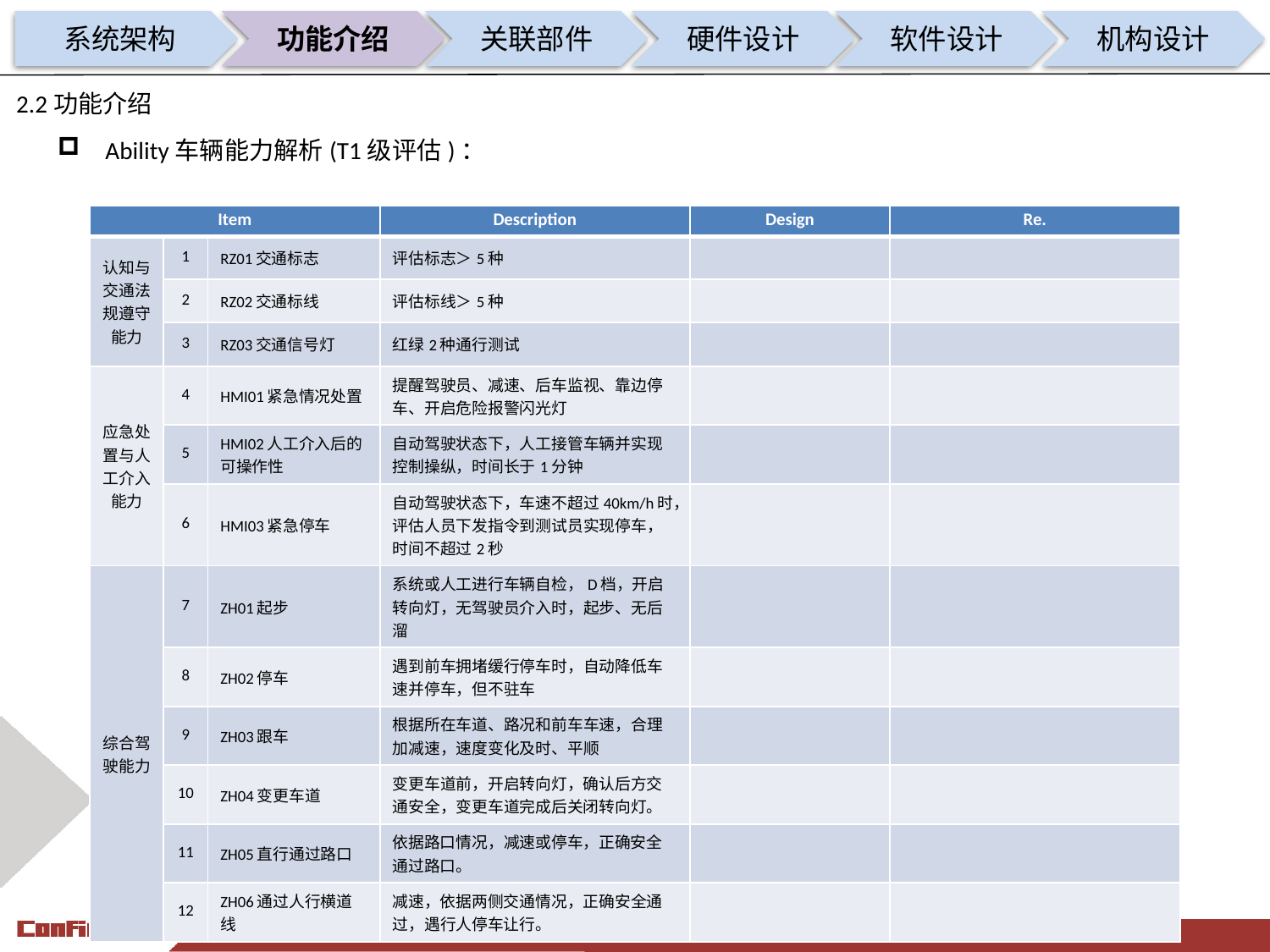

系统架构
功能介绍
关联部件
硬件设计
软件设计
机构设计
2.2功能介绍
Ability车辆能力解析(T1级评估)：
| Item |  |  | Description | Design | Re. |
| --- | --- | --- | --- | --- | --- |
| 认知与交通法规遵守能力 | 1 | RZ01交通标志 | 评估标志＞5种 |  |  |
|  | 2 | RZ02交通标线 | 评估标线＞5种 |  |  |
|  | 3 | RZ03交通信号灯 | 红绿2种通行测试 |  |  |
| 应急处置与人工介入能力 | 4 | HMI01紧急情况处置 | 提醒驾驶员、减速、后车监视、靠边停车、开启危险报警闪光灯 |  |  |
|  | 5 | HMI02人工介入后的可操作性 | 自动驾驶状态下，人工接管车辆并实现控制操纵，时间长于1分钟 |  |  |
|  | 6 | HMI03紧急停车 | 自动驾驶状态下，车速不超过40km/h时，评估人员下发指令到测试员实现停车，时间不超过2秒 |  |  |
| 综合驾驶能力 | 7 | ZH01起步 | 系统或人工进行车辆自检，D档，开启转向灯，无驾驶员介入时，起步、无后溜 |  |  |
|  | 8 | ZH02停车 | 遇到前车拥堵缓行停车时，自动降低车速并停车，但不驻车 |  |  |
|  | 9 | ZH03跟车 | 根据所在车道、路况和前车车速，合理加减速，速度变化及时、平顺 |  |  |
|  | 10 | ZH04变更车道 | 变更车道前，开启转向灯，确认后方交通安全，变更车道完成后关闭转向灯。 |  |  |
|  | 11 | ZH05直行通过路口 | 依据路口情况，减速或停车，正确安全通过路口。 |  |  |
|  | 12 | ZH06通过人行横道线 | 减速，依据两侧交通情况，正确安全通过，遇行人停车让行。 |  |  |